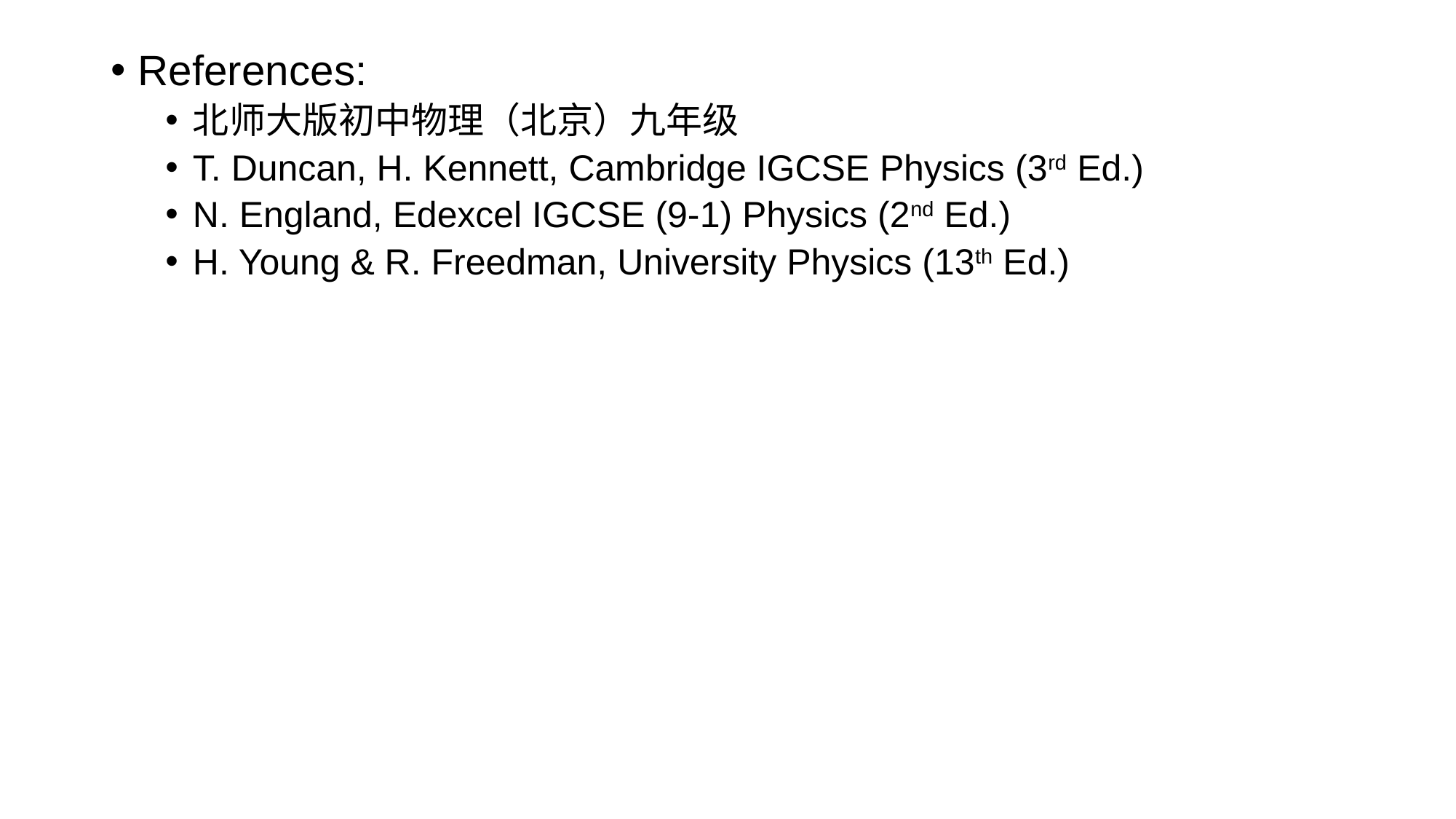

References:
北师大版初中物理（北京）九年级
T. Duncan, H. Kennett, Cambridge IGCSE Physics (3rd Ed.)
N. England, Edexcel IGCSE (9-1) Physics (2nd Ed.)
H. Young & R. Freedman, University Physics (13th Ed.)